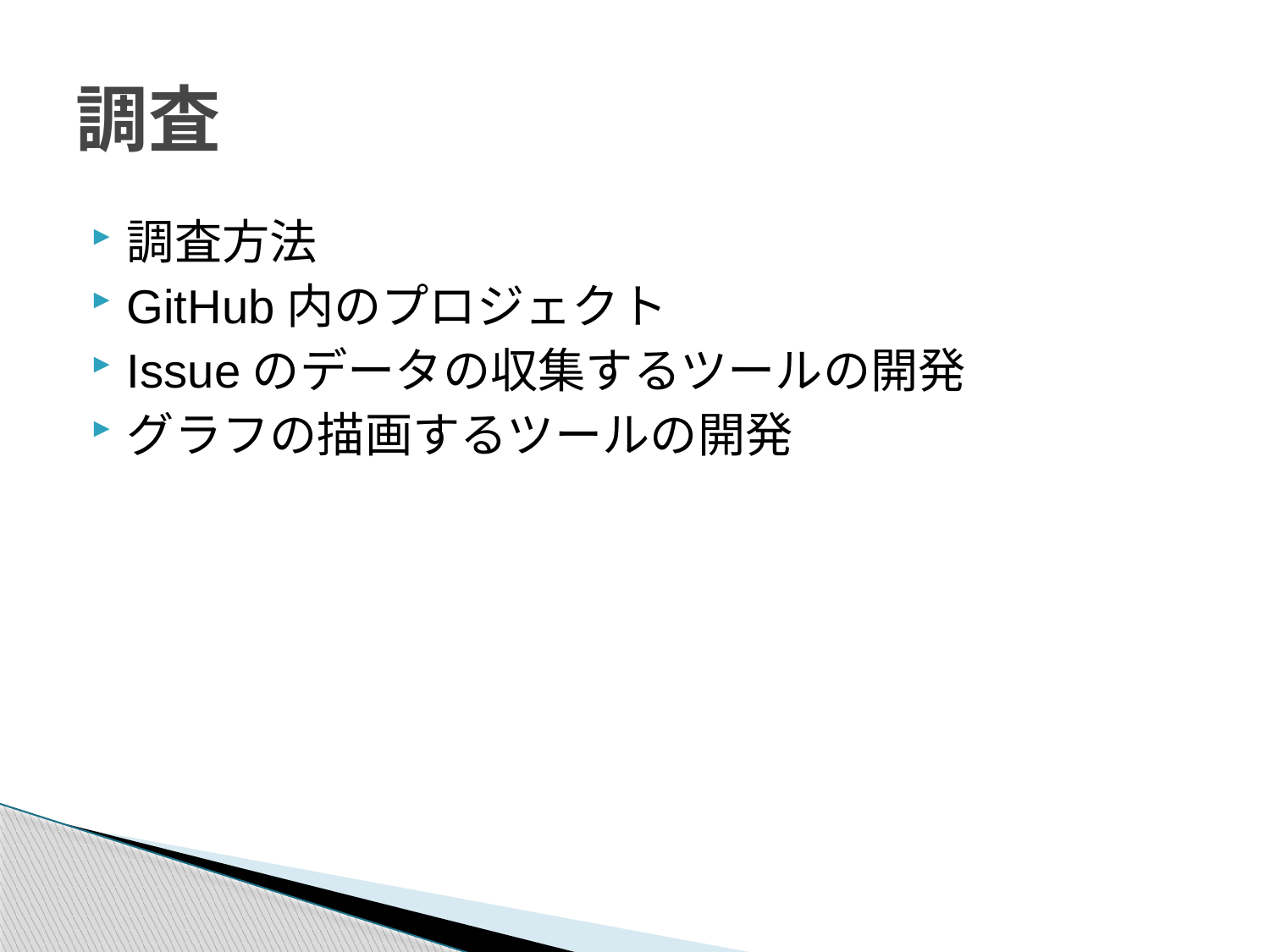

# 調査
調査方法
GitHub内のプロジェクト
Issueのデータの収集するツールの開発
グラフの描画するツールの開発